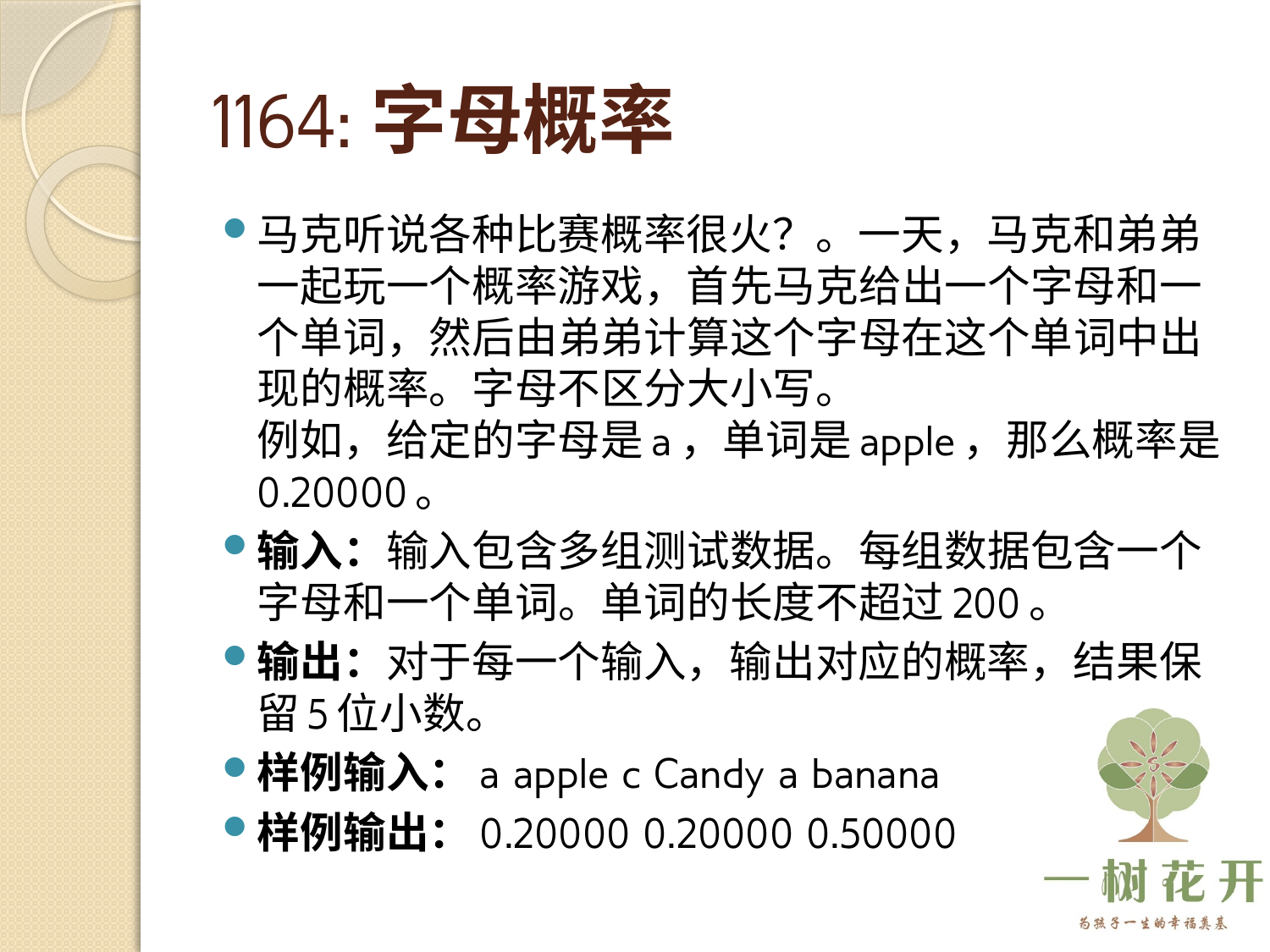

# 1164:字母概率
马克听说各种比赛概率很火？。一天，马克和弟弟一起玩一个概率游戏，首先马克给出一个字母和一个单词，然后由弟弟计算这个字母在这个单词中出现的概率。字母不区分大小写。
例如，给定的字母是a，单词是apple，那么概率是0.20000。
输入：输入包含多组测试数据。每组数据包含一个字母和一个单词。单词的长度不超过200。
输出：对于每一个输入，输出对应的概率，结果保留5位小数。
样例输入：a apple c Candy a banana
样例输出：0.20000 0.20000 0.50000